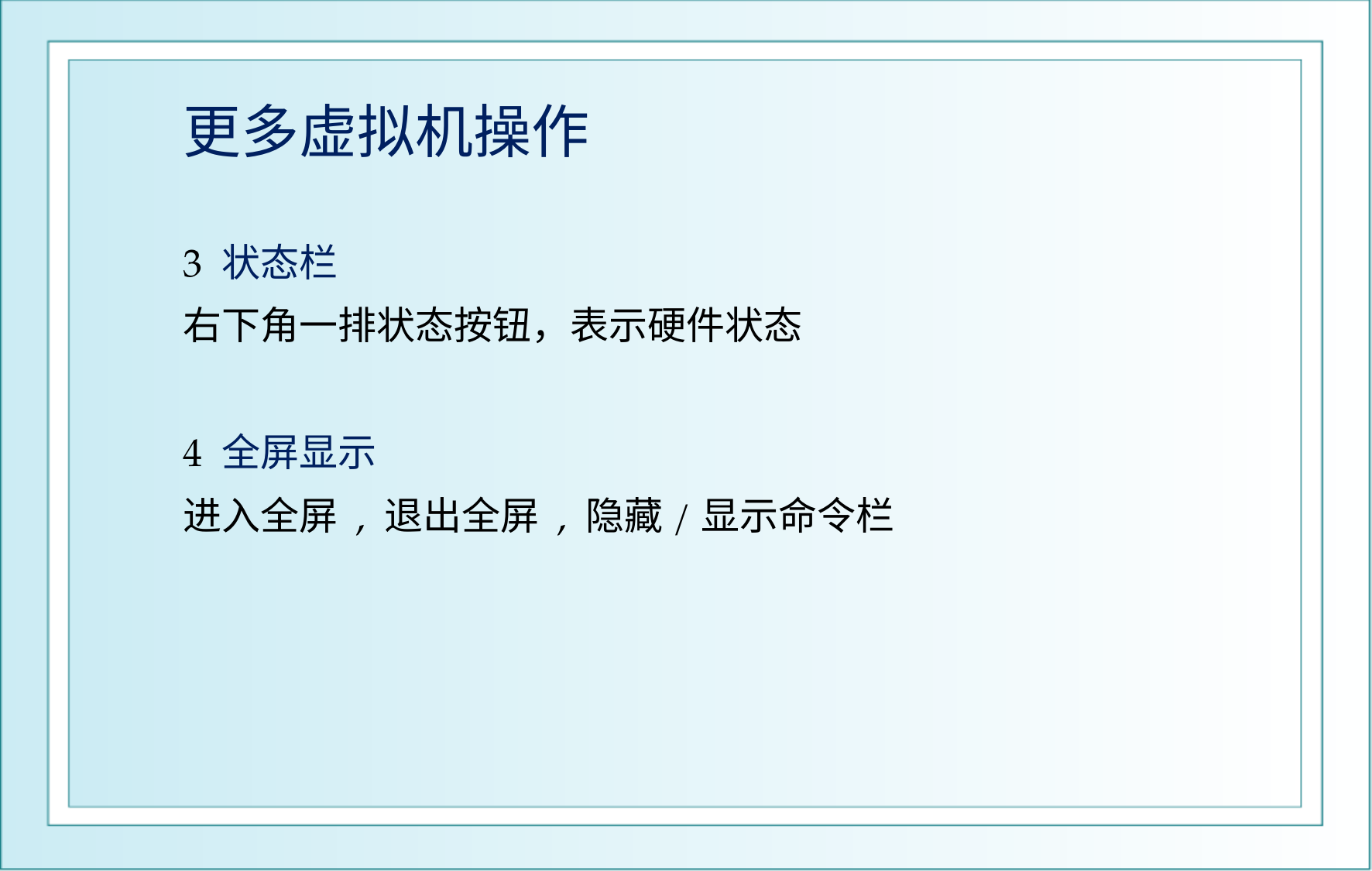

# 更多虚拟机操作
3 状态栏
右下角一排状态按钮，表示硬件状态

4 全屏显示
进入全屏 , 退出全屏 , 隐藏/显示命令栏